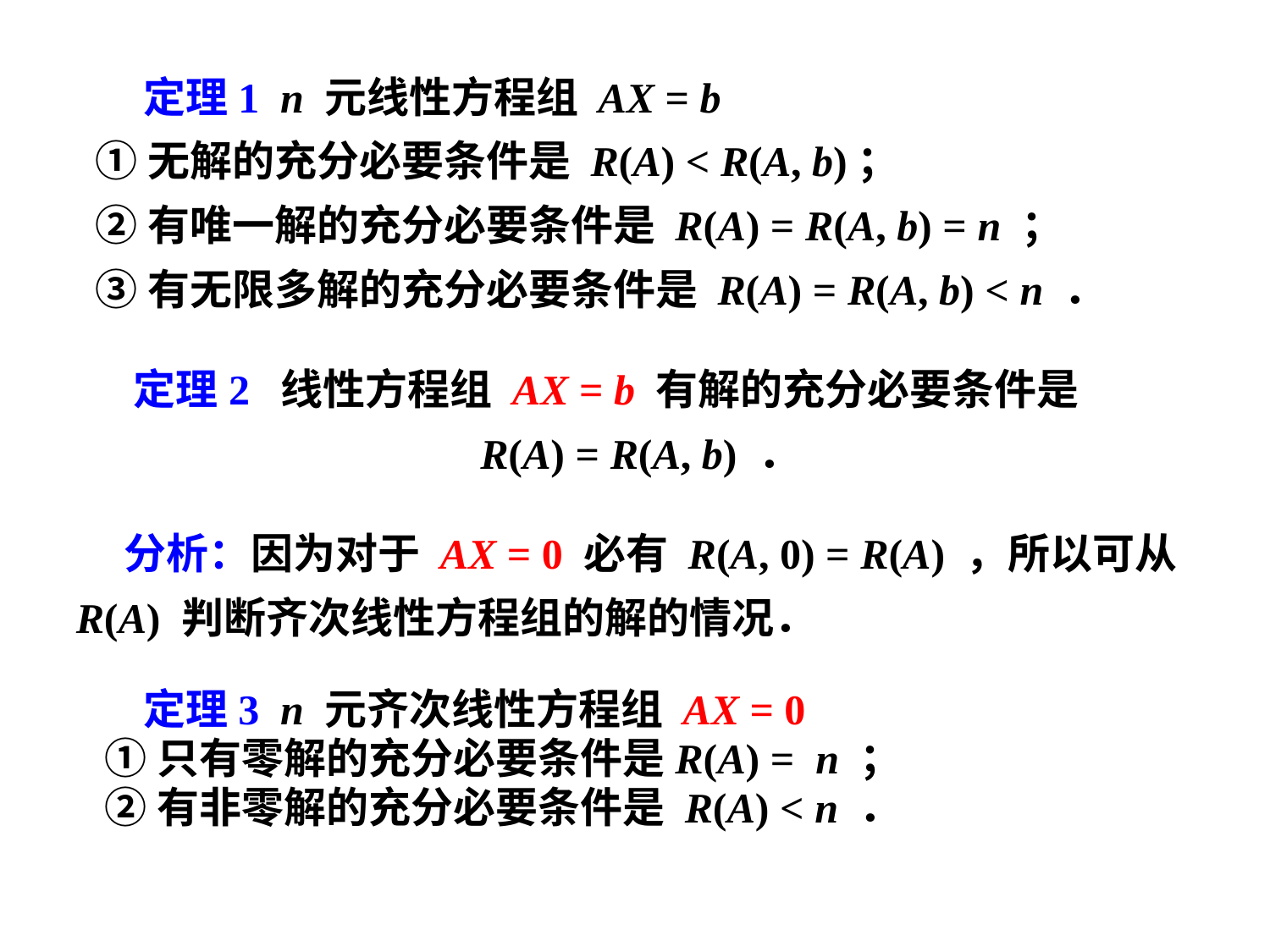

定理1  n 元线性方程组 AX = b
  ①无解的充分必要条件是 R(A) < R(A, b)；
  ②有唯一解的充分必要条件是 R(A) = R(A, b) = n ；
  ③有无限多解的充分必要条件是 R(A) = R(A, b) < n ．
     定理2  线性方程组 AX = b 有解的充分必要条件是
 R(A) = R(A, b) ．
    分析：因为对于 AX = 0 必有 R(A, 0) = R(A) ，所以可从
R(A) 判断齐次线性方程组的解的情况．
      定理3  n 元齐次线性方程组 AX = 0
   ①只有零解的充分必要条件是R(A) =  n ；
   ②有非零解的充分必要条件是 R(A) < n ．